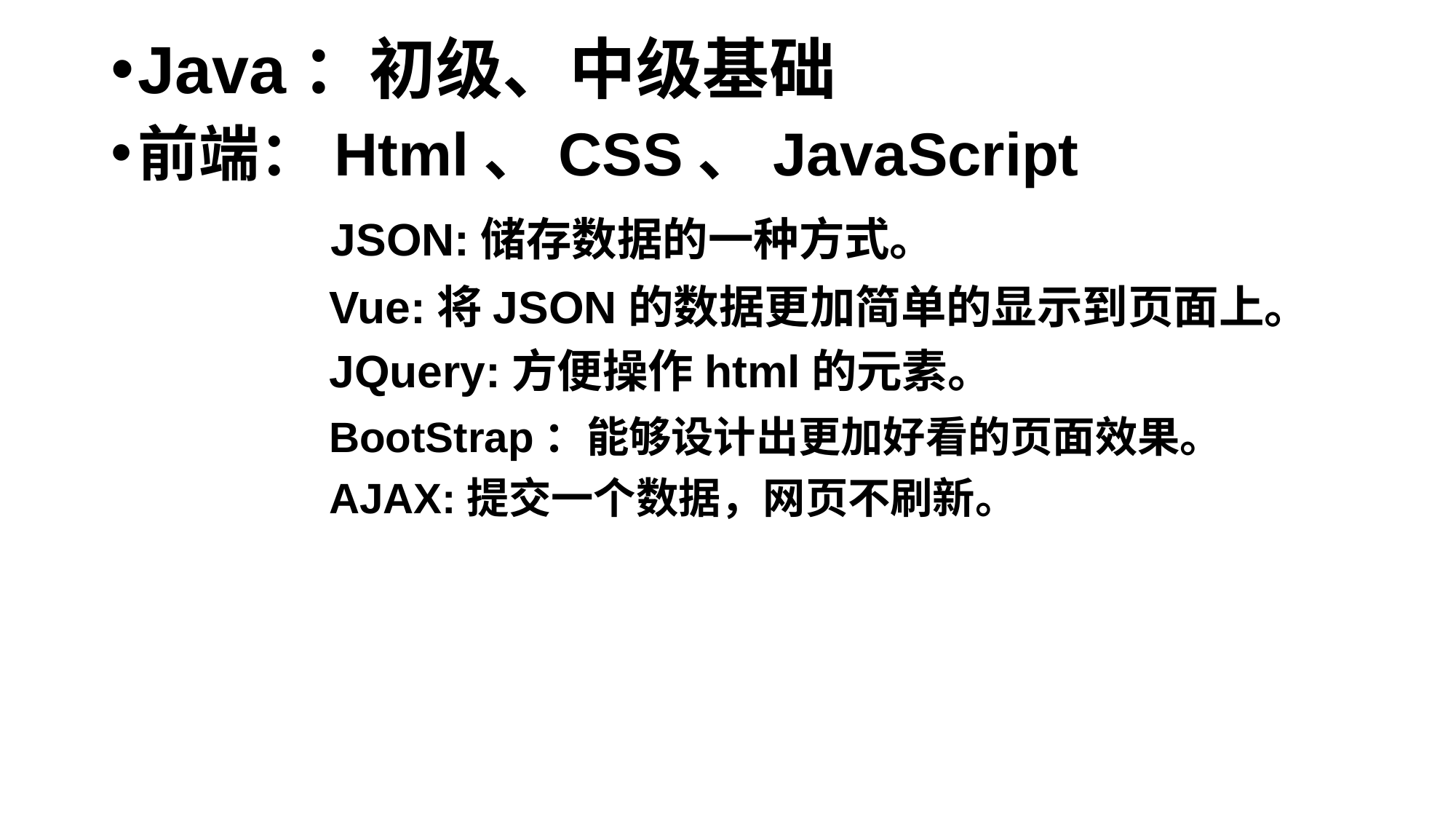

Java：初级、中级基础
前端：Html、CSS、JavaScript
             JSON:储存数据的一种方式。
		Vue:将JSON的数据更加简单的显示到页面上。
		JQuery:方便操作html的元素。
		BootStrap：能够设计出更加好看的页面效果。
		AJAX:提交一个数据，网页不刷新。
#